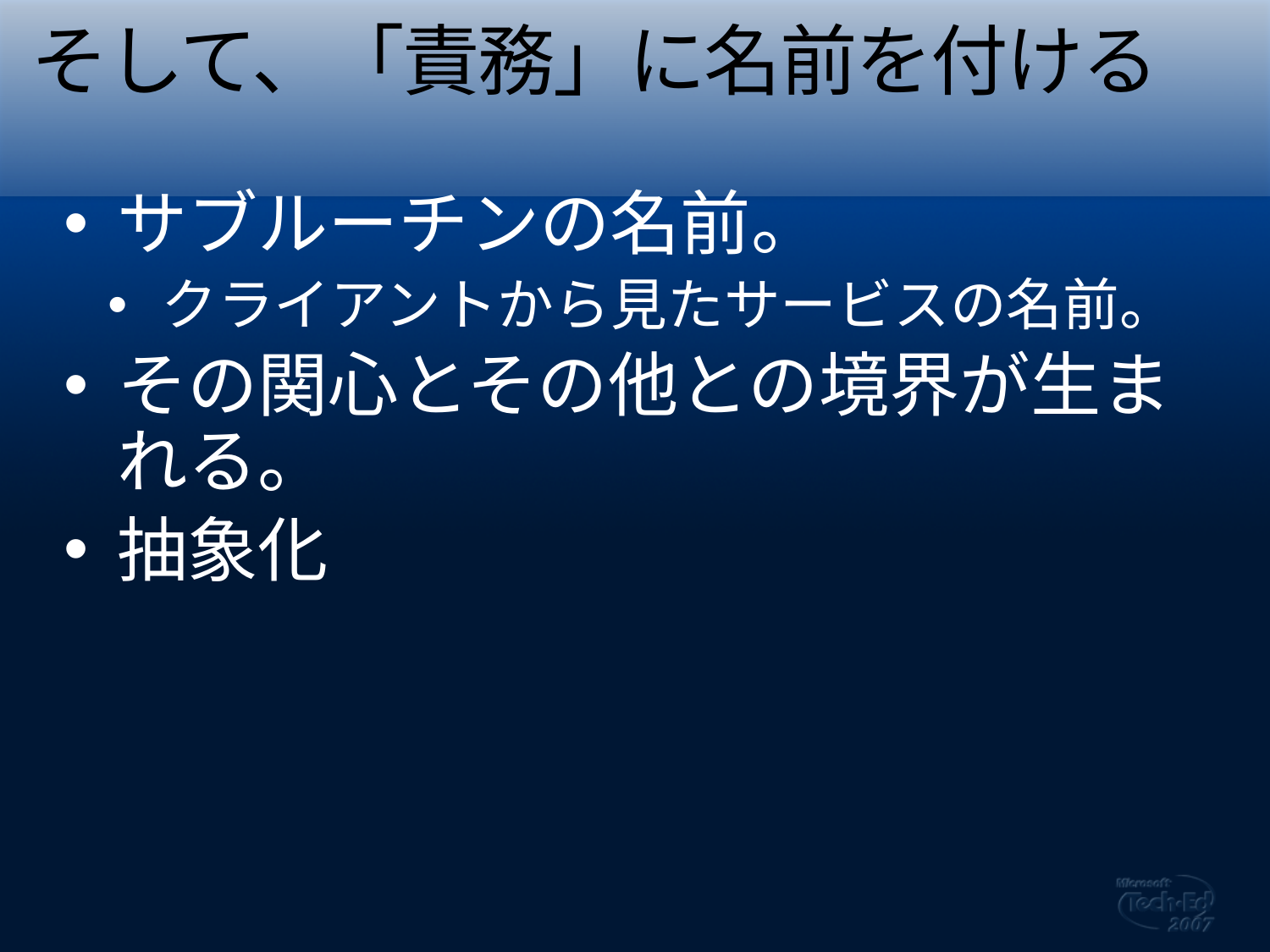

# そして、「責務」に名前を付ける
サブルーチンの名前。
クライアントから見たサービスの名前。
その関心とその他との境界が生まれる。
抽象化